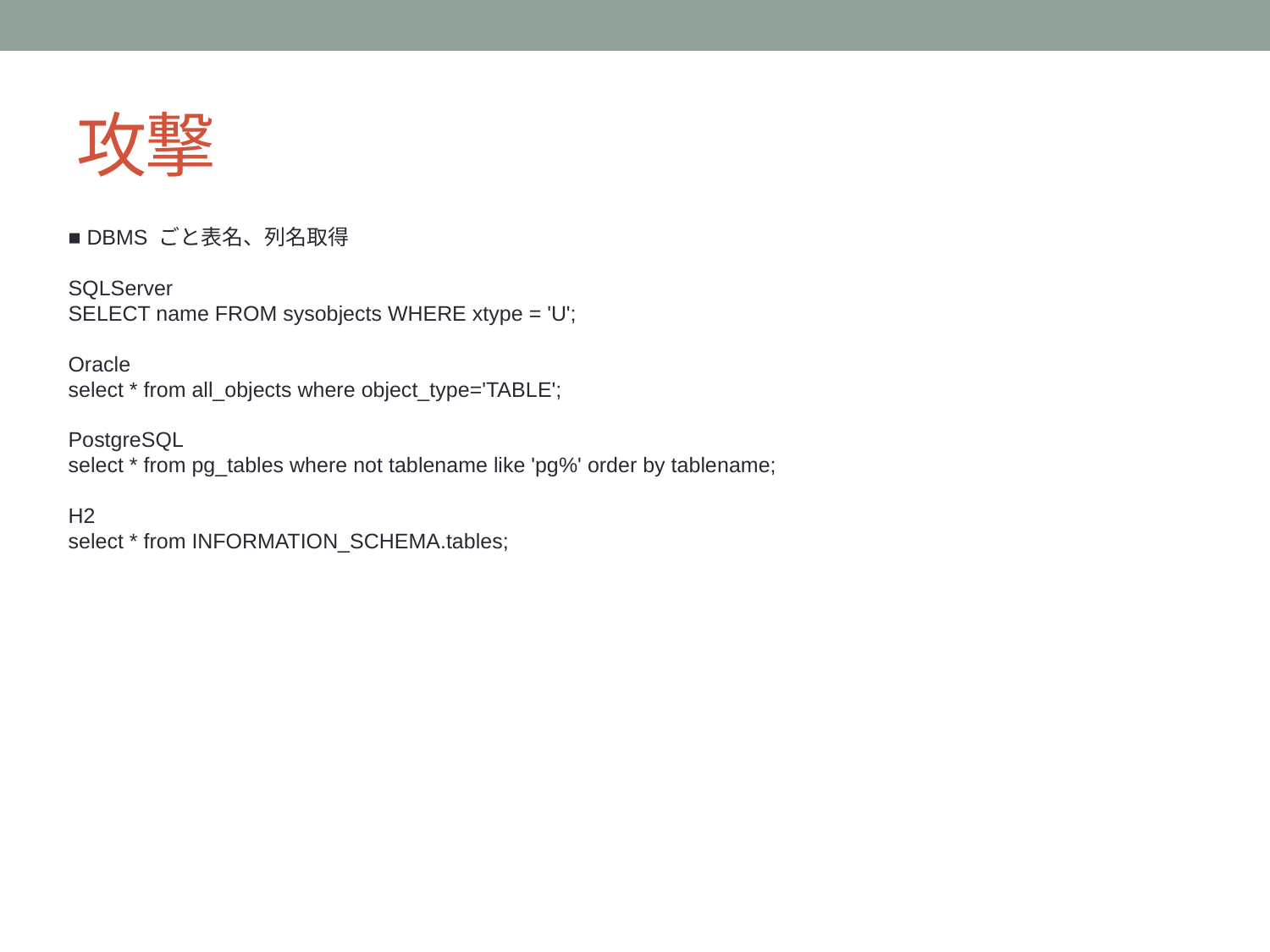

# 攻撃
■ DBMS ごと表名、列名取得
SQLServer
SELECT name FROM sysobjects WHERE xtype = 'U';

Oracle
select * from all_objects where object_type='TABLE';

PostgreSQL
select * from pg_tables where not tablename like 'pg%' order by tablename;

H2
select * from INFORMATION_SCHEMA.tables;